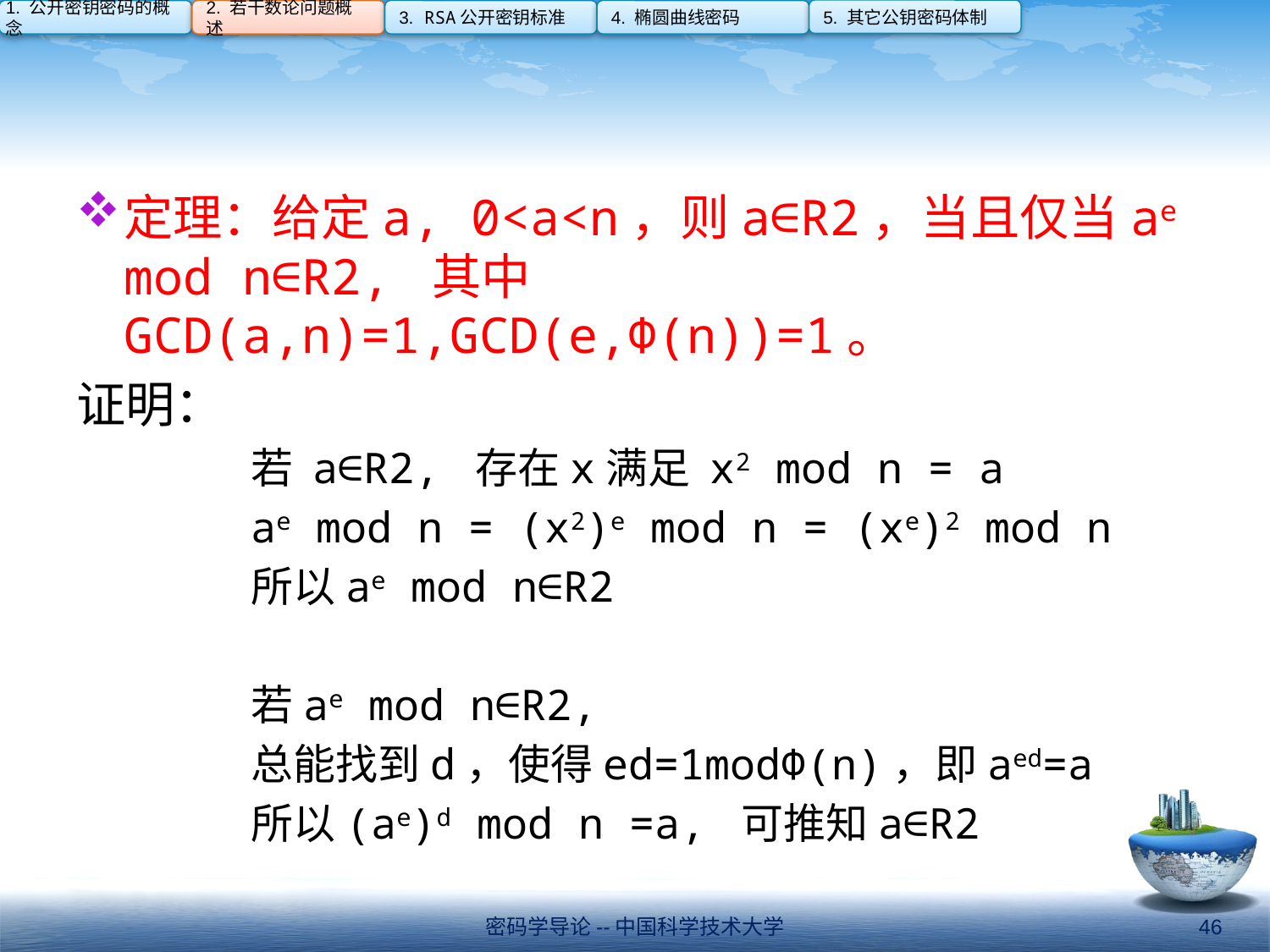

5. 其它公钥密码体制
1. 公开密钥密码的概念
2. 若干数论问题概述
3. RSA公开密钥标准
4. 椭圆曲线密码
#
定理：给定a, 0<a<n，则a∈R2，当且仅当ae mod n∈R2, 其中GCD(a,n)=1,GCD(e,Φ(n))=1。
证明：
		若 a∈R2, 存在x满足 x2 mod n = a
		ae mod n = (x2)e mod n = (xe)2 mod n
		所以ae mod n∈R2

		若ae mod n∈R2,
		总能找到d，使得ed=1modΦ(n)，即aed=a
		所以(ae)d mod n =a, 可推知a∈R2

密码学导论--中国科学技术大学
46